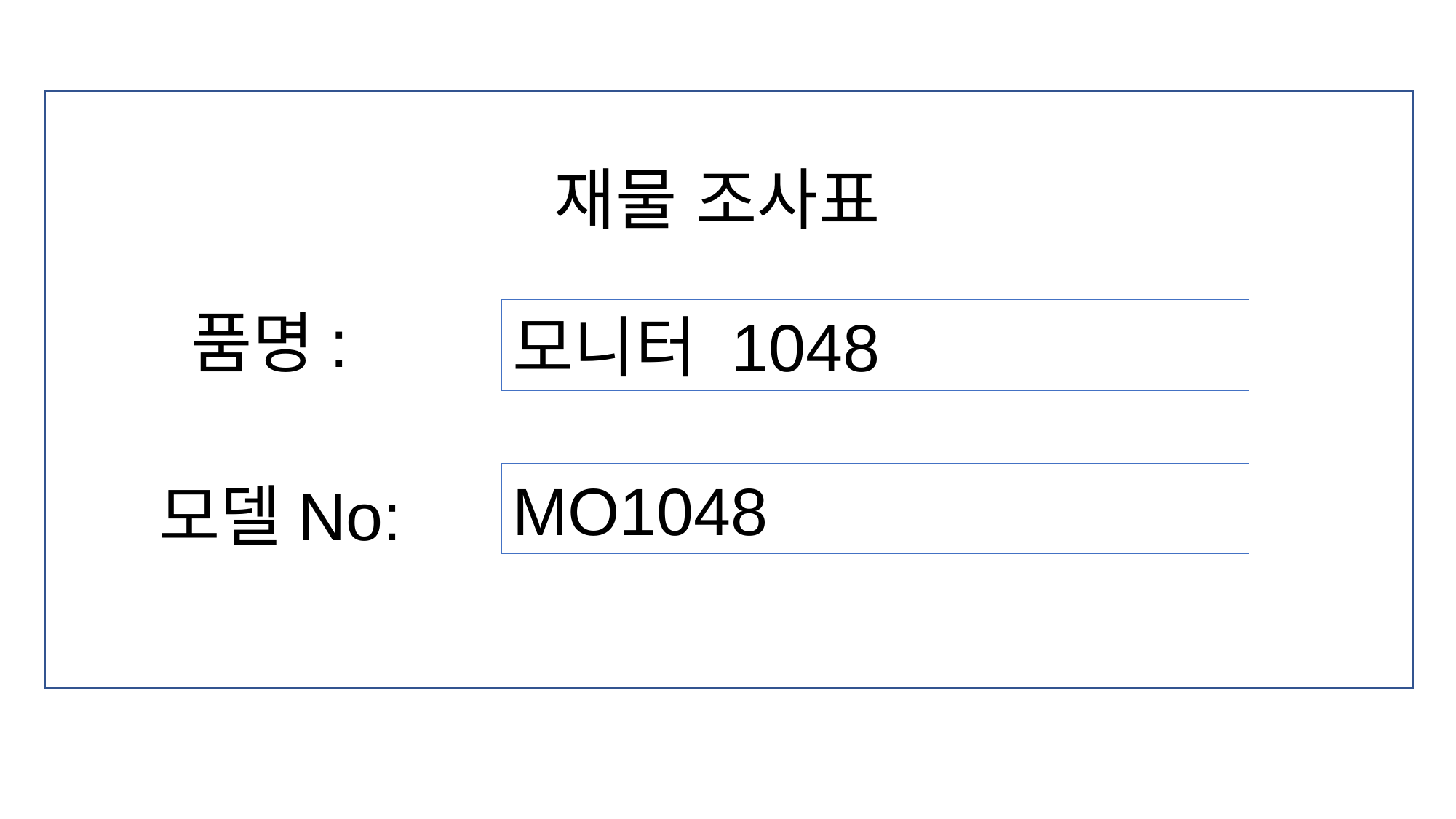

재물 조사표
품명:
모니터 1048
MO1048
모델No: